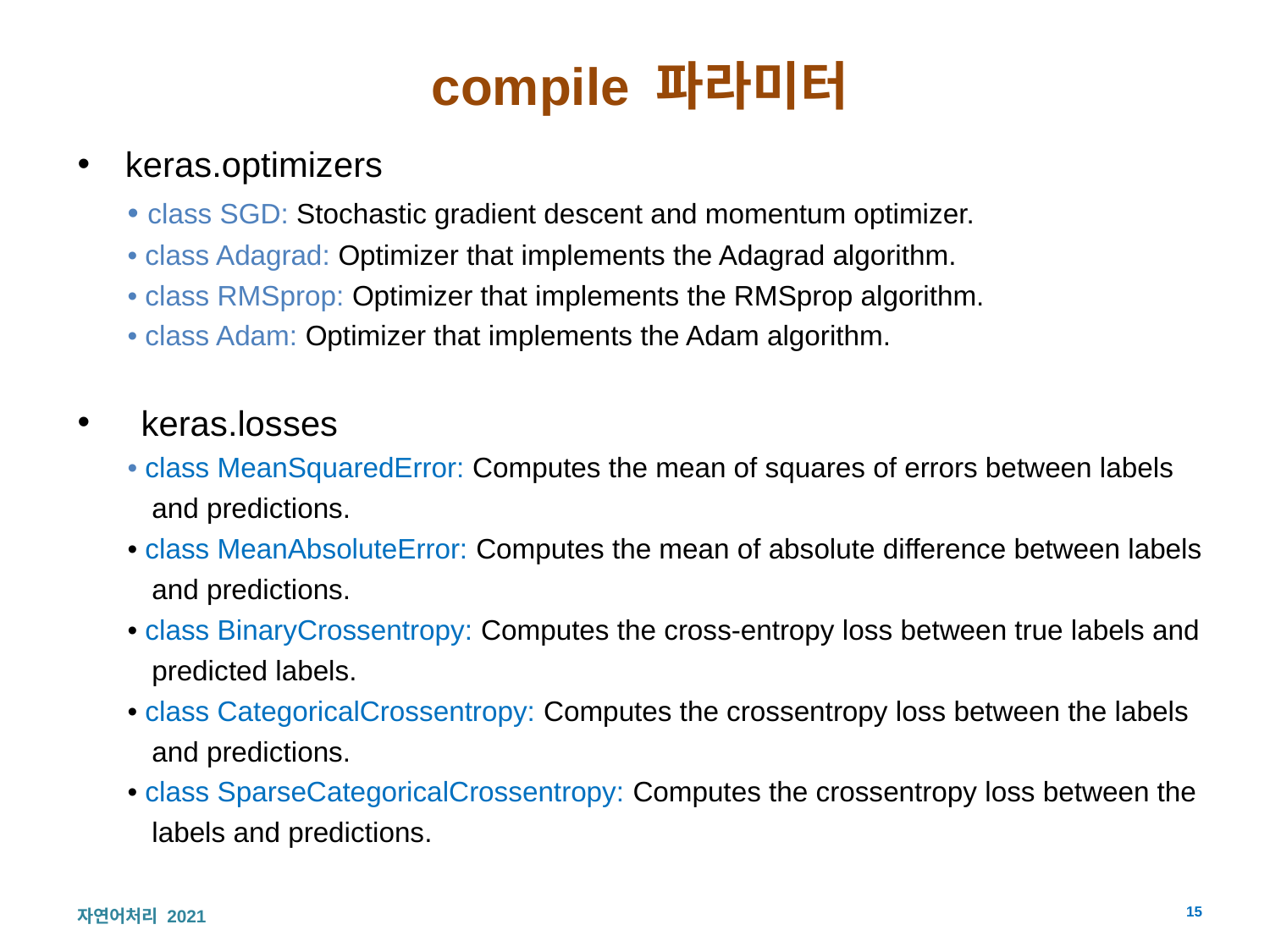

# compile 파라미터
keras.optimizers
• class SGD: Stochastic gradient descent and momentum optimizer.
• class Adagrad: Optimizer that implements the Adagrad algorithm.
• class RMSprop: Optimizer that implements the RMSprop algorithm.
• class Adam: Optimizer that implements the Adam algorithm.

keras.losses
• class MeanSquaredError: Computes the mean of squares of errors between labels and predictions.
• class MeanAbsoluteError: Computes the mean of absolute difference between labels and predictions.
• class BinaryCrossentropy: Computes the cross-entropy loss between true labels and predicted labels.
• class CategoricalCrossentropy: Computes the crossentropy loss between the labels and predictions.
• class SparseCategoricalCrossentropy: Computes the crossentropy loss between the labels and predictions.